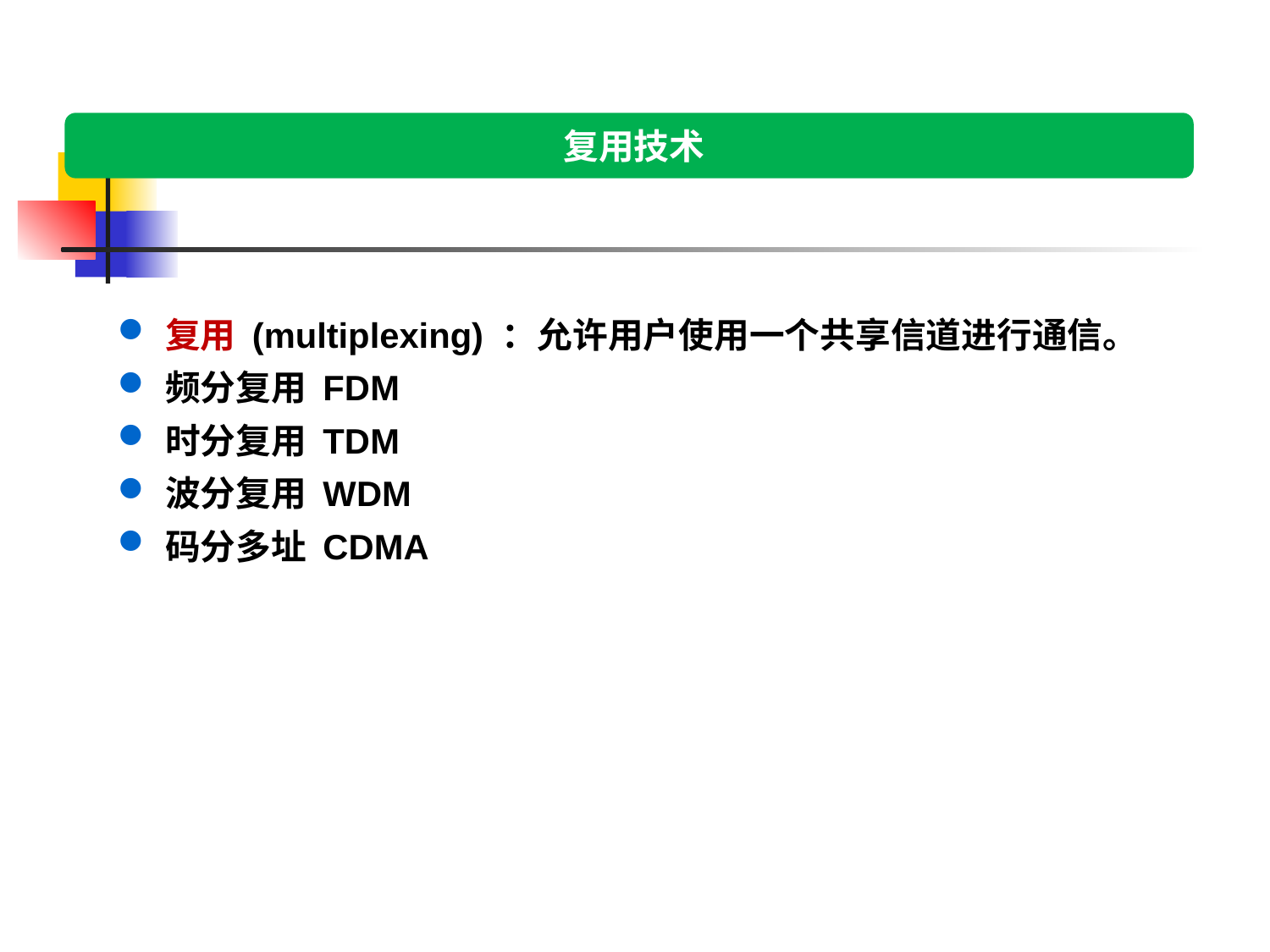

复用技术
复用 (multiplexing) ：允许用户使用一个共享信道进行通信。
频分复用 FDM
时分复用 TDM
波分复用 WDM
码分多址 CDMA